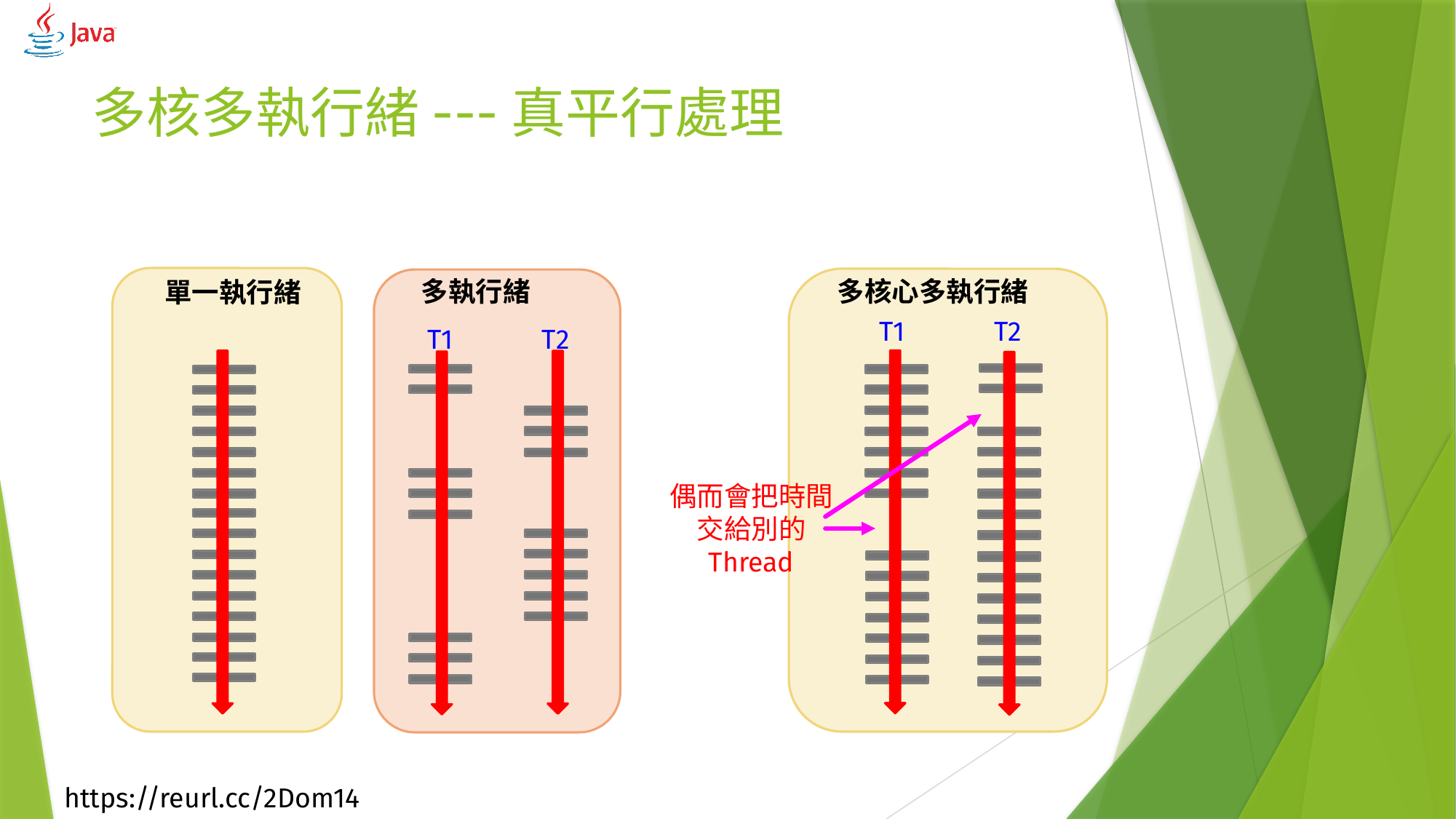

# 多核多執行緒---真平行處理

多執行緒

多核心多執行緒
單一執行緒
T2
T1
T2
T1

偶而會把時間
交給別的
Thread